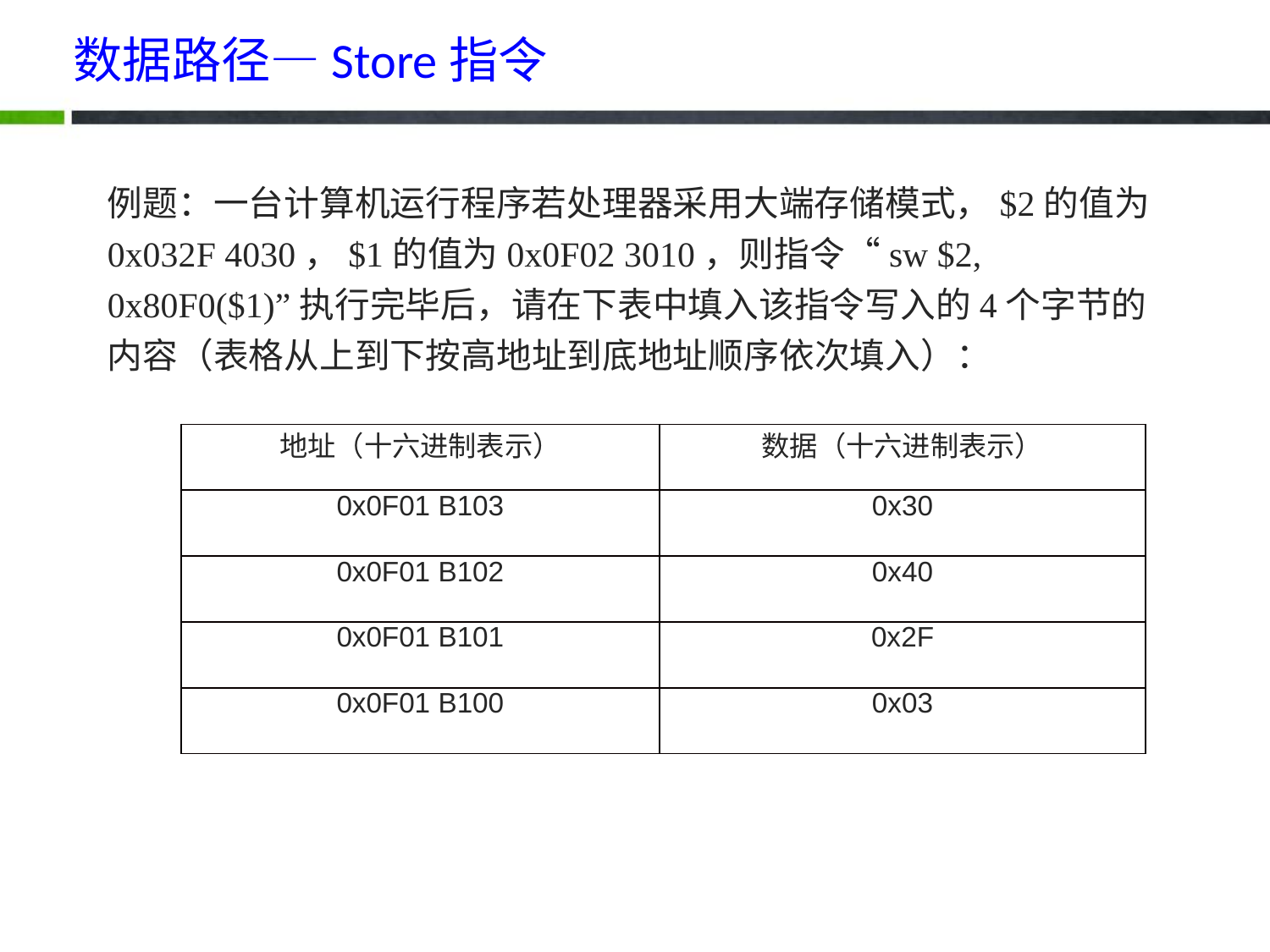

# 数据路径—Store指令
例题：一台计算机运行程序若处理器采用大端存储模式，$2的值为0x032F 4030，$1的值为0x0F02 3010，则指令“sw $2, 0x80F0($1)”执行完毕后，请在下表中填入该指令写入的4个字节的内容（表格从上到下按高地址到底地址顺序依次填入）：
| 地址（十六进制表示） | 数据（十六进制表示） |
| --- | --- |
| 0x0F01 B103 | 0x30 |
| 0x0F01 B102 | 0x40 |
| 0x0F01 B101 | 0x2F |
| 0x0F01 B100 | 0x03 |